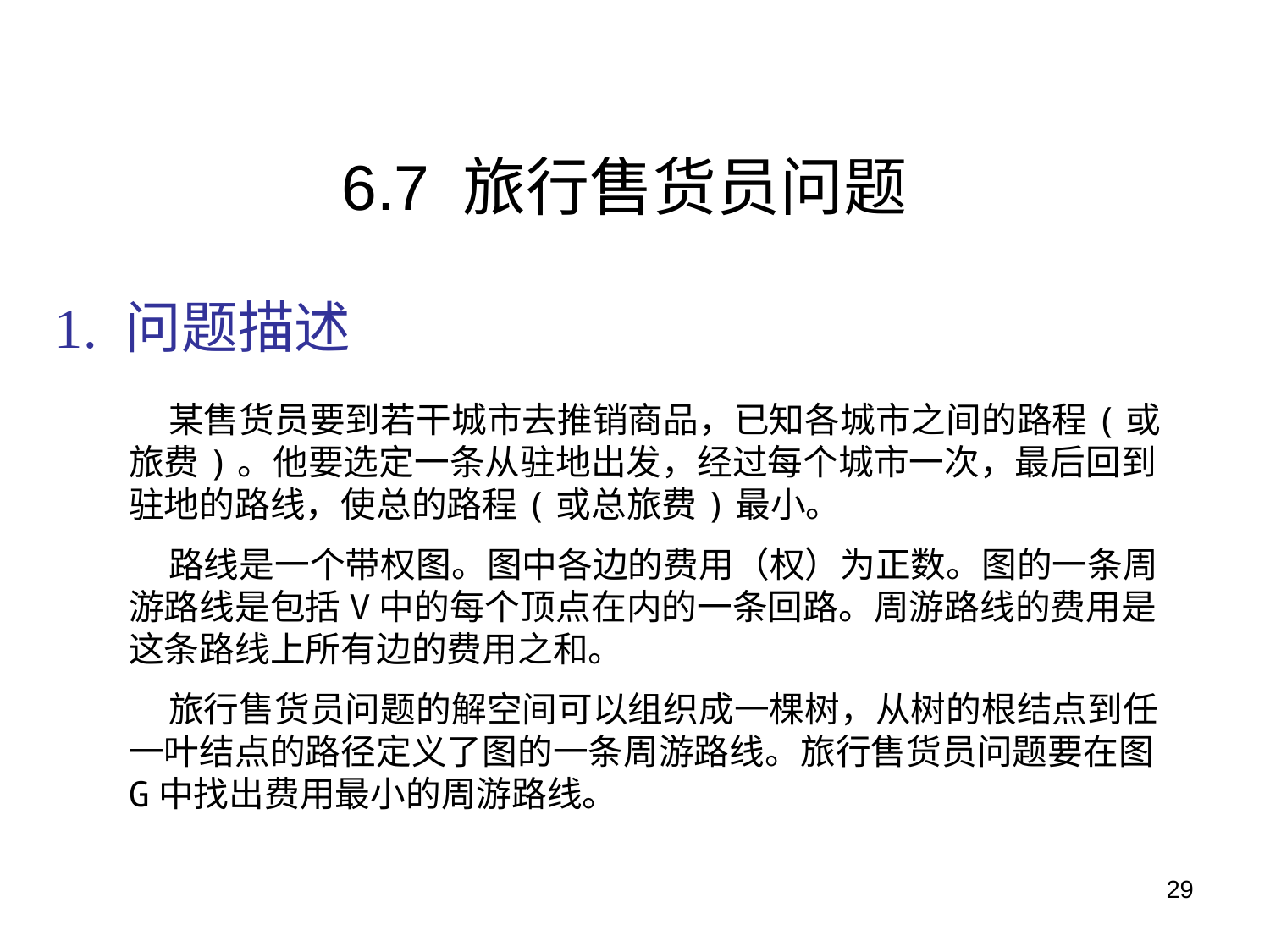

# 6.7 旅行售货员问题
1. 问题描述
    某售货员要到若干城市去推销商品，已知各城市之间的路程(或旅费)。他要选定一条从驻地出发，经过每个城市一次，最后回到驻地的路线，使总的路程(或总旅费)最小。
    路线是一个带权图。图中各边的费用（权）为正数。图的一条周游路线是包括V中的每个顶点在内的一条回路。周游路线的费用是这条路线上所有边的费用之和。
    旅行售货员问题的解空间可以组织成一棵树，从树的根结点到任一叶结点的路径定义了图的一条周游路线。旅行售货员问题要在图G中找出费用最小的周游路线。
29